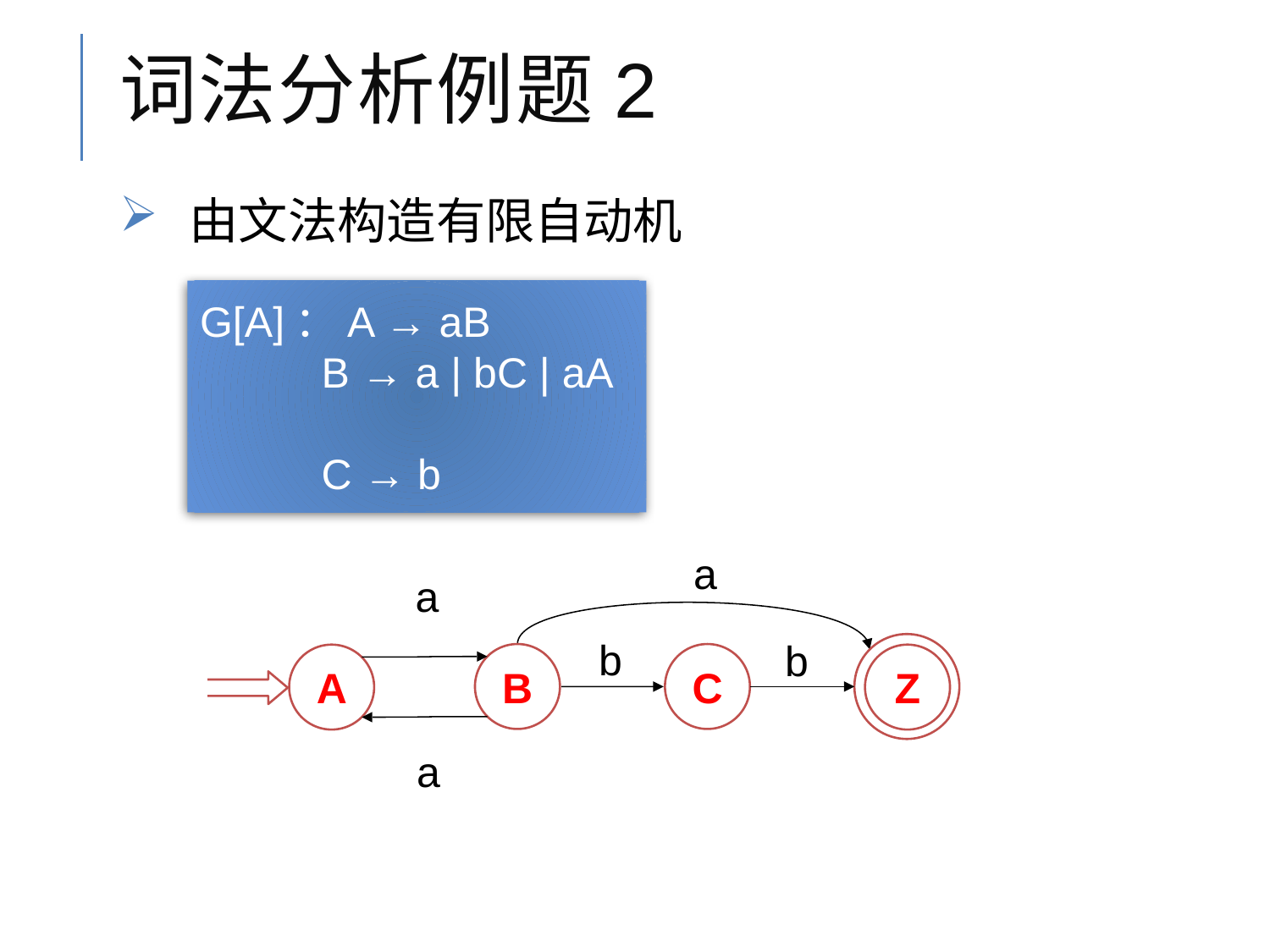

# 词法分析例题2
由文法构造有限自动机
G[A]：A → aB
     B → a | bC | aA
     C → b
a
a
b
b

Z
B
C
A

a
10